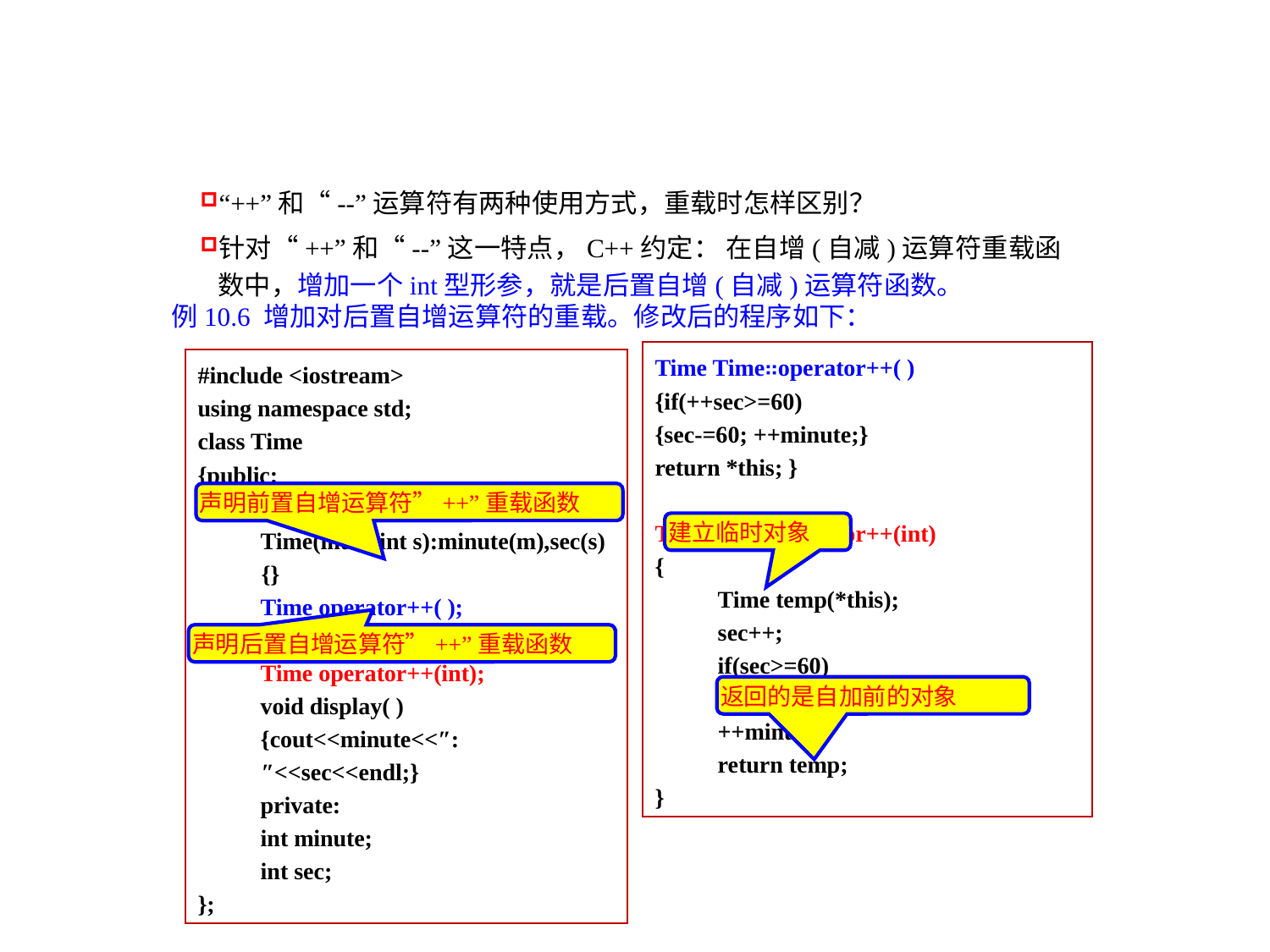

“++”和“--”运算符有两种使用方式，重载时怎样区别？
针对“++”和“--”这一特点，C++约定： 在自增(自减)运算符重载函数中，增加一个int型形参，就是后置自增(自减)运算符函数。
例10.6 增加对后置自增运算符的重载。修改后的程序如下：

Time Time∷operator++( )
{if(++sec>=60)
{sec-=60; ++minute;}
return *this; }

Time Time∷operator++(int)
{
Time temp(*this);
sec++;
if(sec>=60)
{sec-=60;
++minute;}
return temp;
}
#include <iostream>
using namespace std;
class Time
{public:
Time( ){minute=0;sec=0;}
Time(int m,int s):minute(m),sec(s){}
Time operator++( );
Time operator++(int);
void display( )
{cout<<minute<<″:″<<sec<<endl;}
private:
int minute;
int sec;
};
声明前置自增运算符”++”重载函数
建立临时对象
声明后置自增运算符”++”重载函数
返回的是自加前的对象